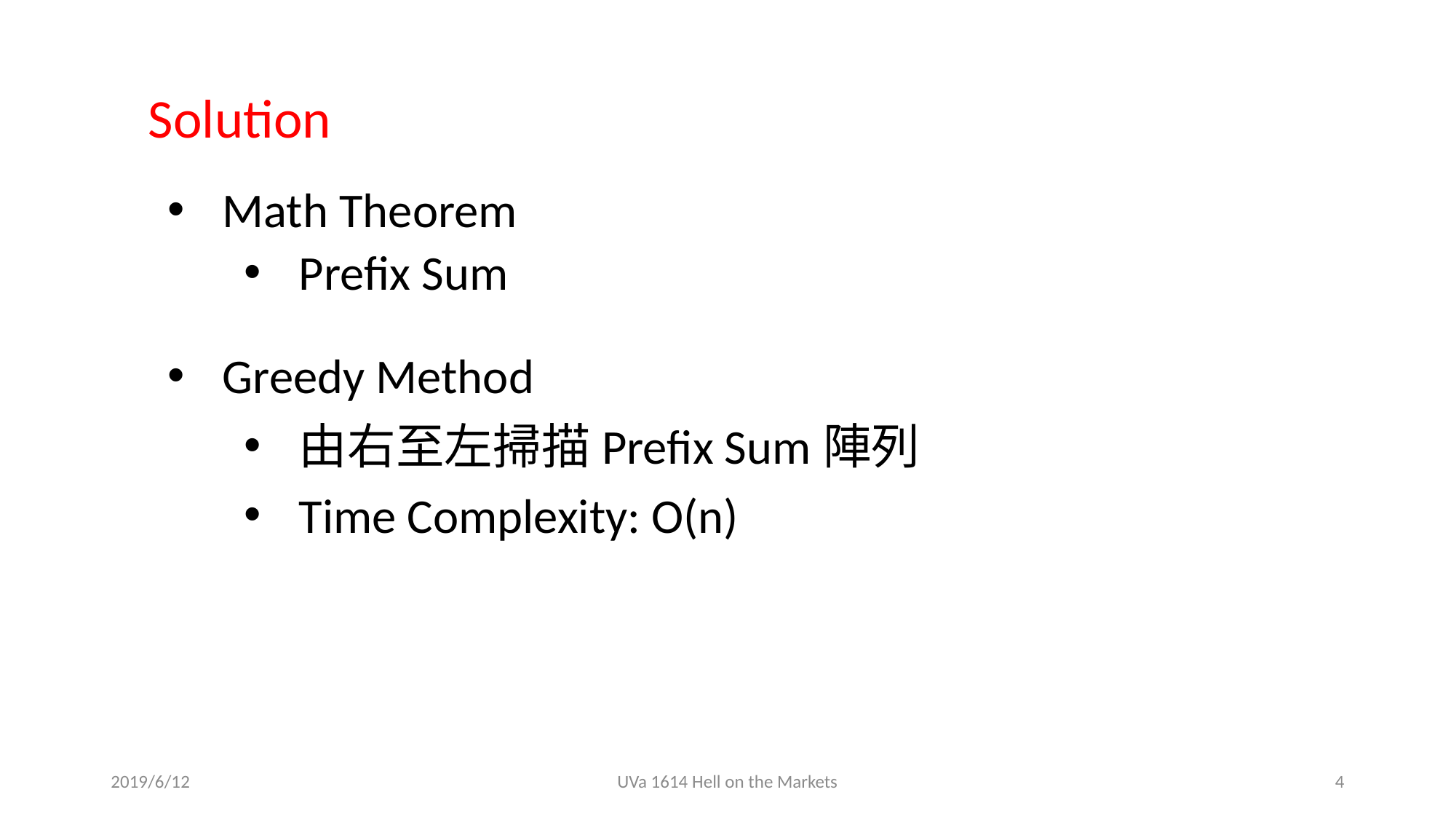

Solution
Math Theorem
Prefix Sum
Greedy Method
由右至左掃描Prefix Sum陣列
Time Complexity: O(n)
2019/6/12
UVa 1614 Hell on the Markets
4